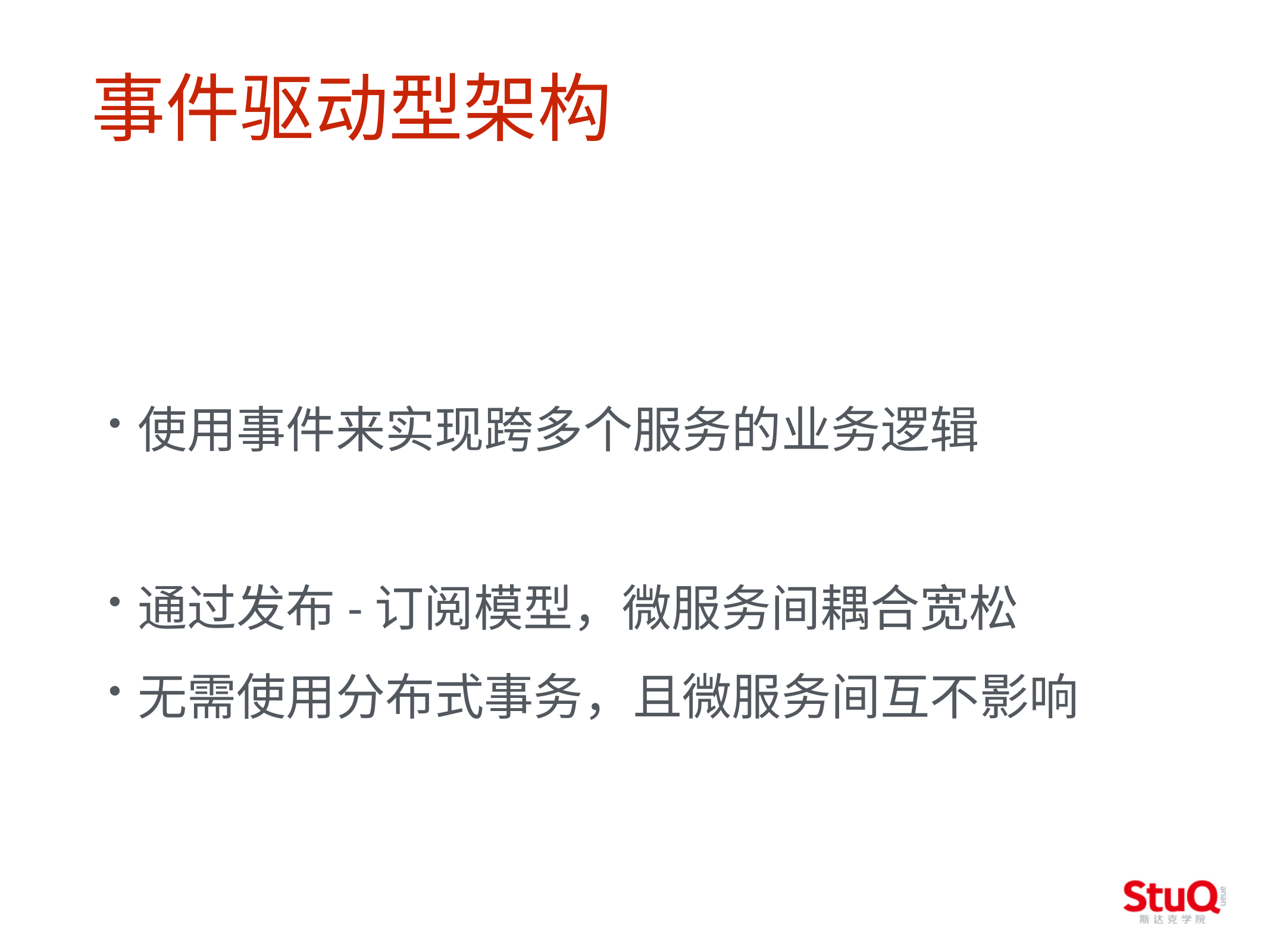

事件驱动型架构
使用事件来实现跨多个服务的业务逻辑

通过发布-订阅模型，微服务间耦合宽松
无需使用分布式事务，且微服务间互不影响